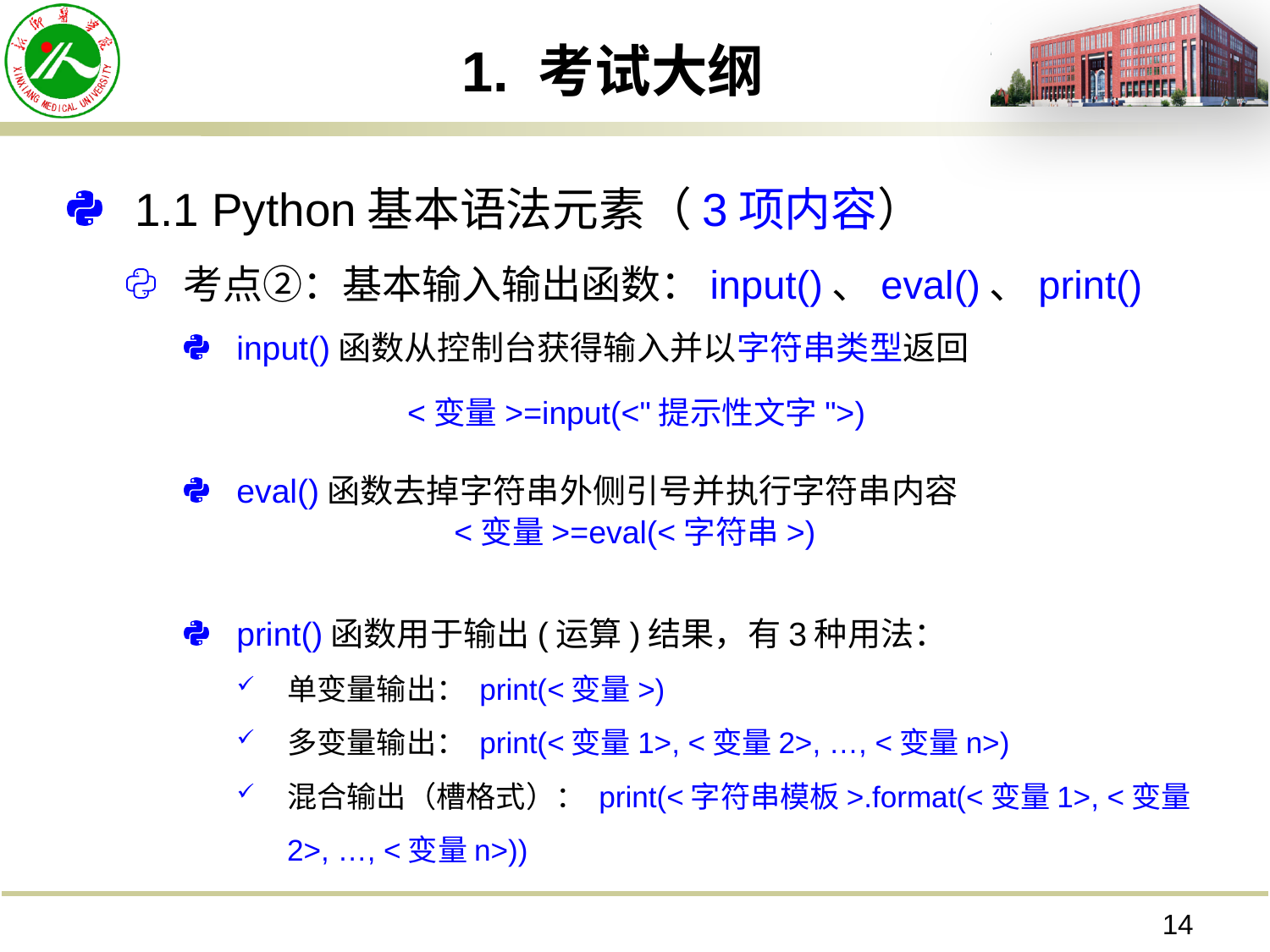

# 1. 考试大纲
1.1 Python基本语法元素（3项内容）
考点②：基本输入输出函数：input()、eval()、print()
input()函数从控制台获得输入并以字符串类型返回

eval()函数去掉字符串外侧引号并执行字符串内容

print()函数用于输出(运算)结果，有3种用法：
单变量输出： print(<变量>)
多变量输出： print(<变量1>, <变量2>, …, <变量n>)
混合输出（槽格式）： print(<字符串模板>.format(<变量1>, <变量2>, …, <变量n>))
<变量>=input(<"提示性文字">)
<变量>=eval(<字符串>)
14